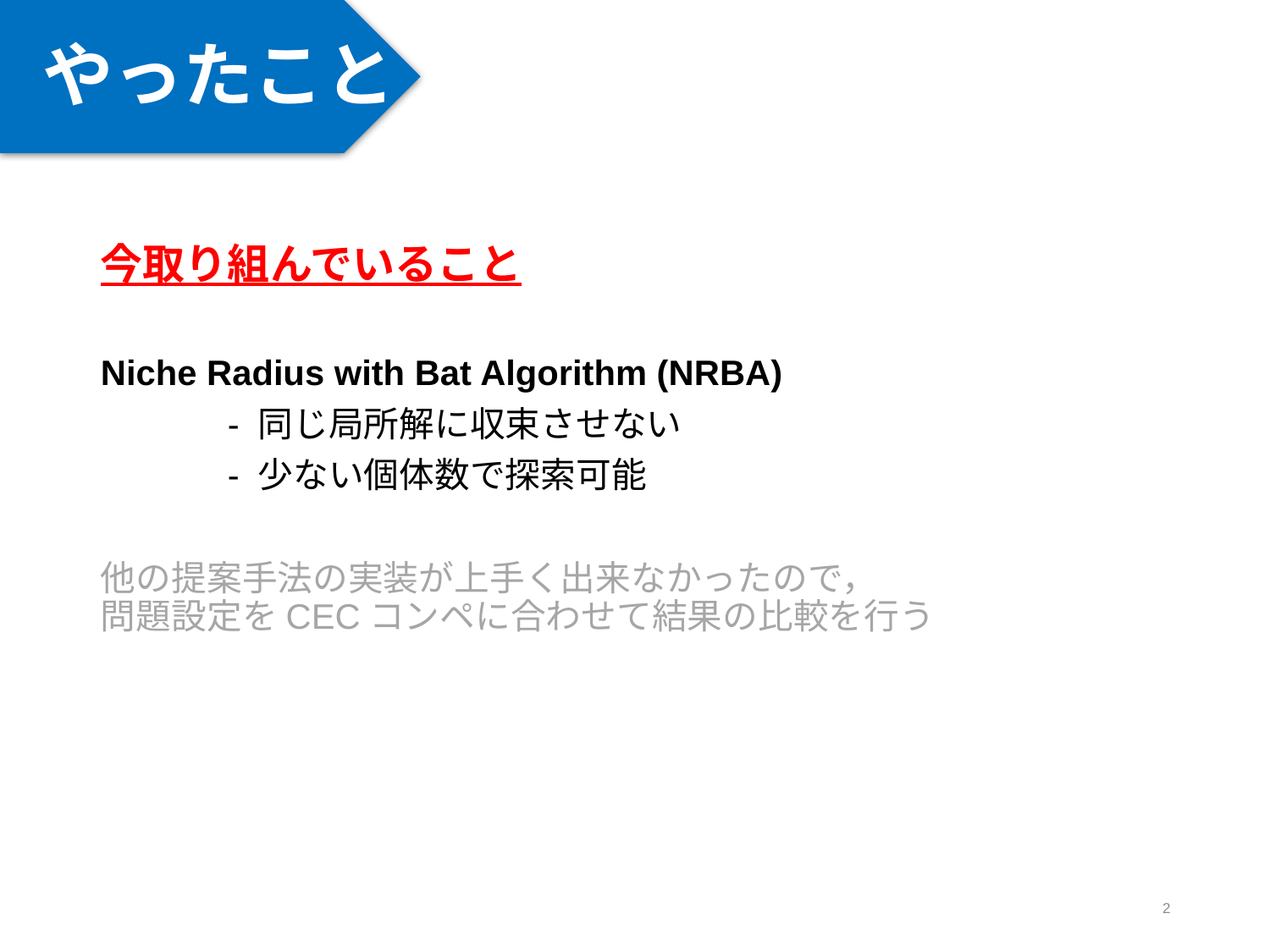

やったこと
#

今取り組んでいること

Niche Radius with Bat Algorithm (NRBA)
	- 同じ局所解に収束させない
	- 少ない個体数で探索可能

他の提案手法の実装が上手く出来なかったので，
問題設定をCECコンペに合わせて結果の比較を行う
2